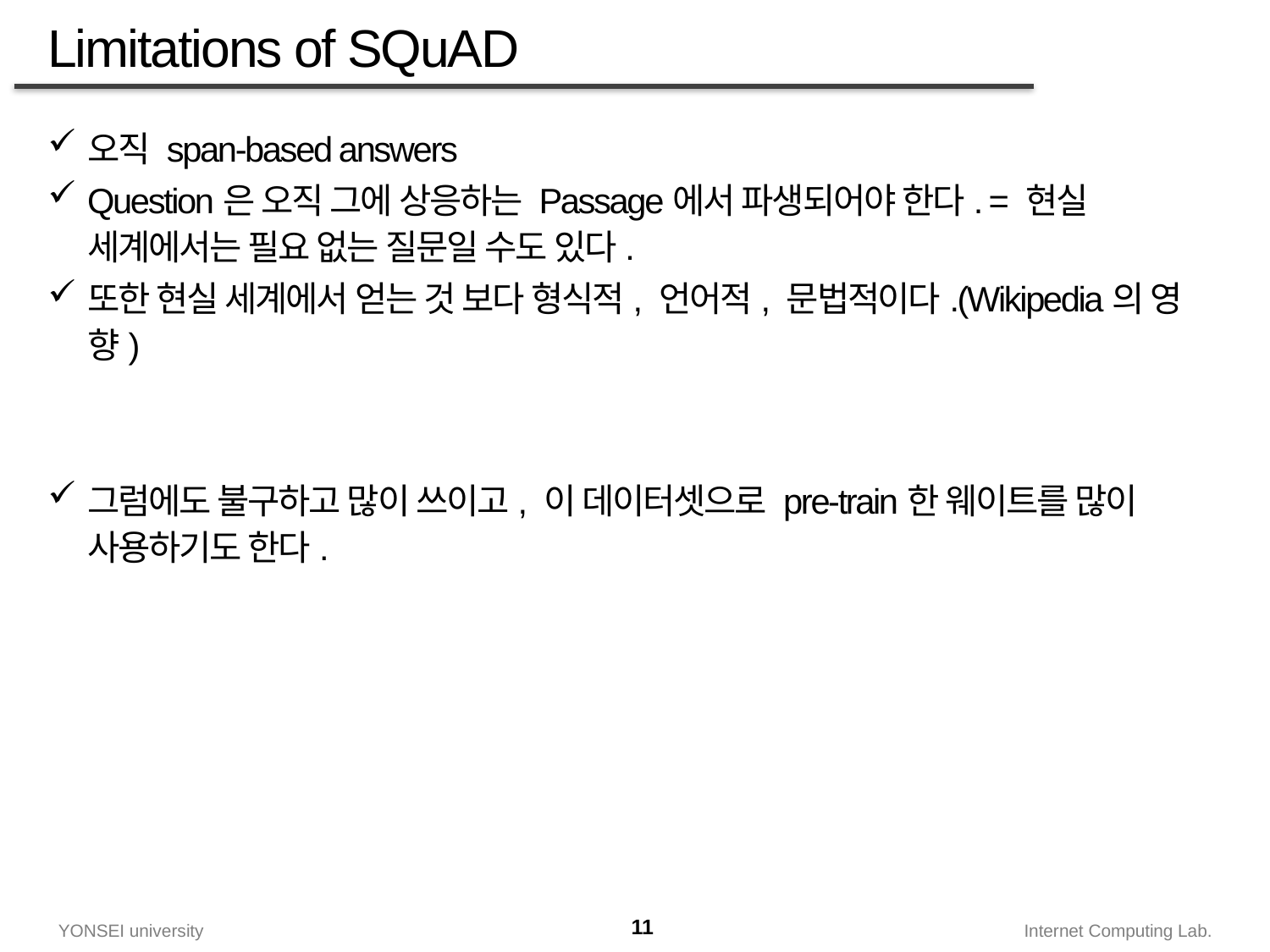

# Limitations of SQuAD
오직 span-based answers
Question은 오직 그에 상응하는 Passage에서 파생되어야 한다. = 현실 세계에서는 필요 없는 질문일 수도 있다.
또한 현실 세계에서 얻는 것 보다 형식적, 언어적, 문법적이다.(Wikipedia의 영향)

그럼에도 불구하고 많이 쓰이고, 이 데이터셋으로 pre-train한 웨이트를 많이 사용하기도 한다.
11